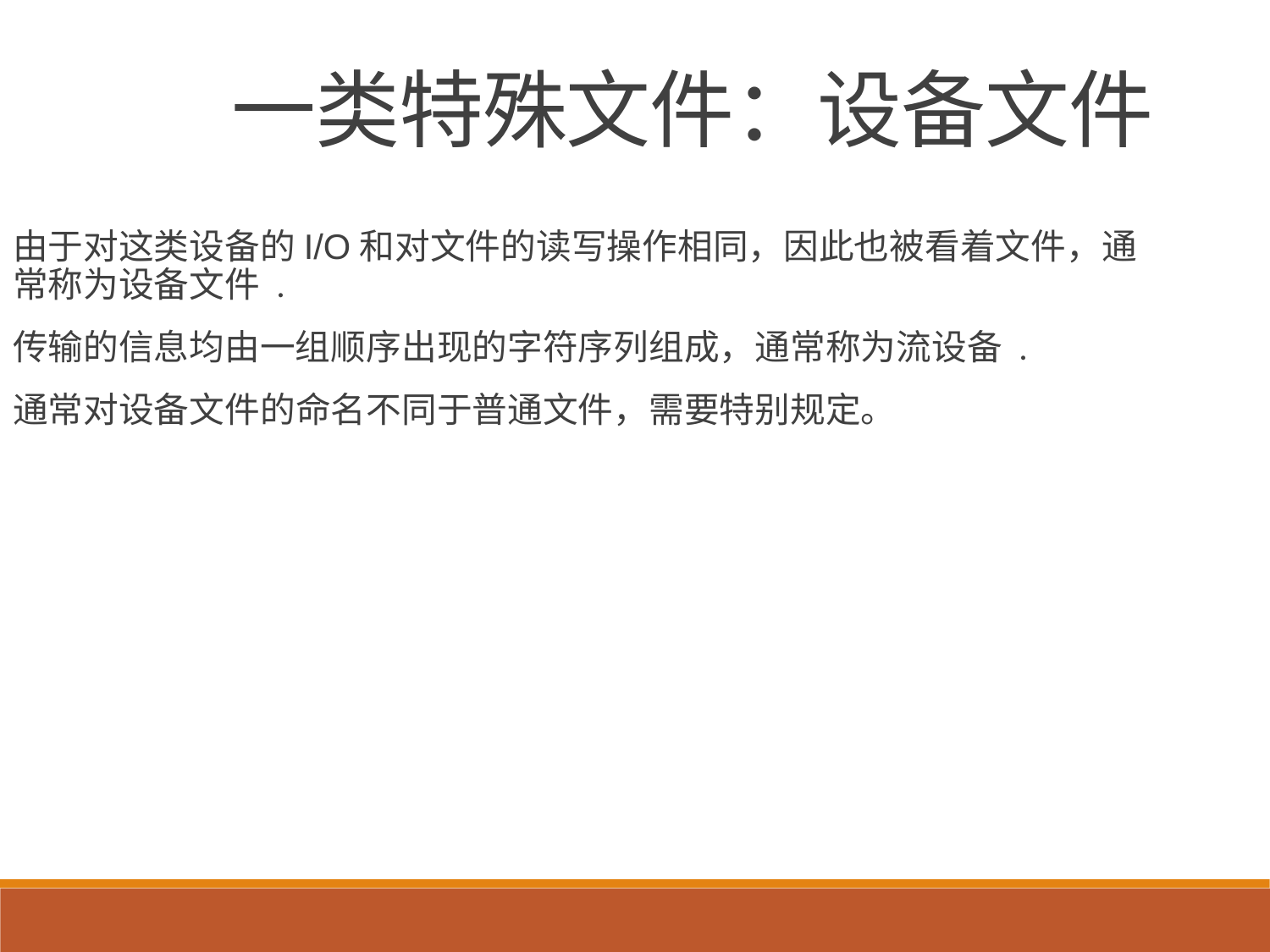

一类特殊文件：设备文件
由于对这类设备的I/O和对文件的读写操作相同，因此也被看着文件，通常称为设备文件 .
传输的信息均由一组顺序出现的字符序列组成，通常称为流设备 .
通常对设备文件的命名不同于普通文件，需要特别规定。